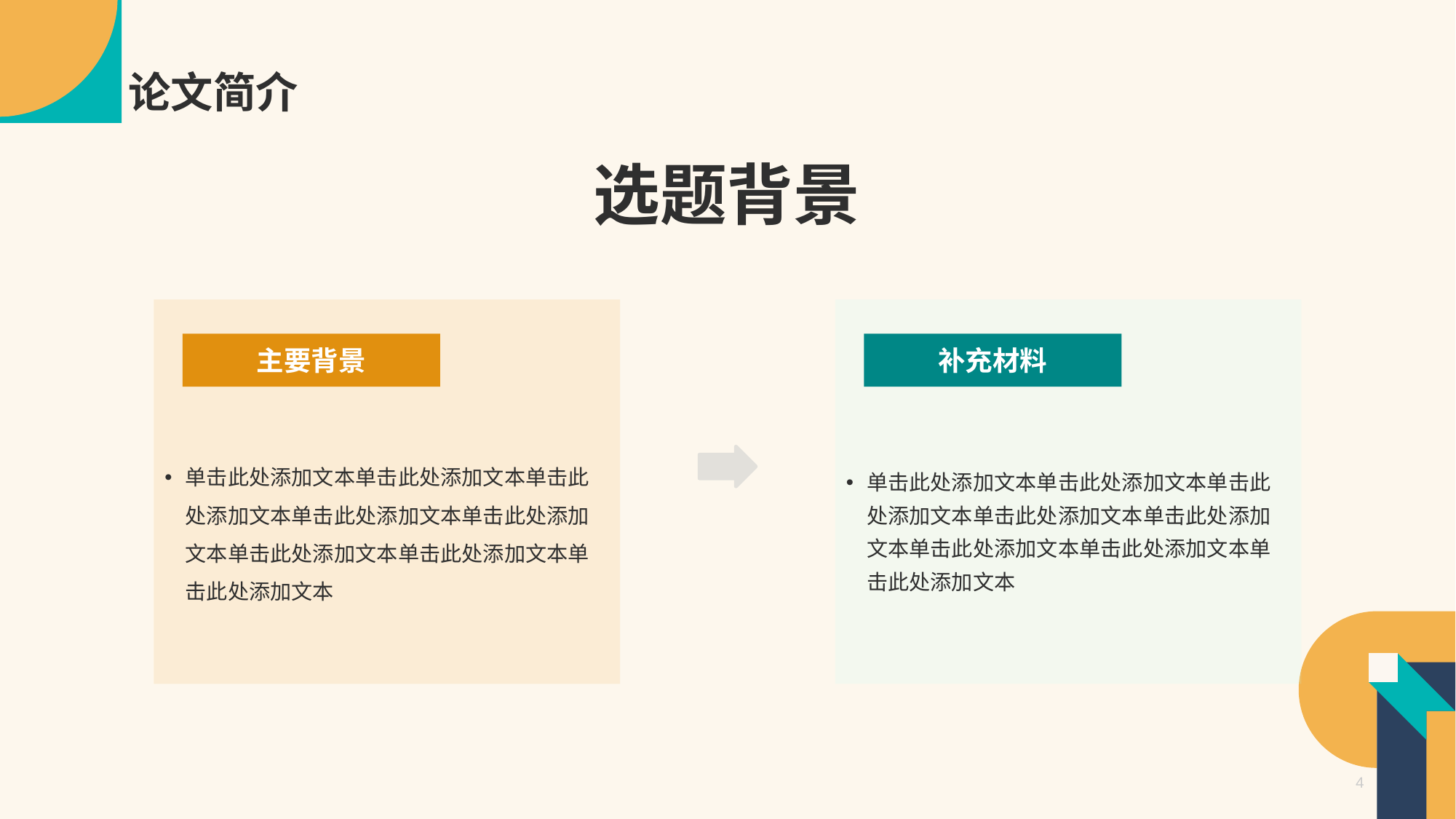

# 论文简介
选题背景
单击此处添加文本单击此处添加文本单击此处添加文本单击此处添加文本单击此处添加文本单击此处添加文本单击此处添加文本单击此处添加文本
主要背景
单击此处添加文本单击此处添加文本单击此处添加文本单击此处添加文本单击此处添加文本单击此处添加文本单击此处添加文本单击此处添加文本
补充材料

4